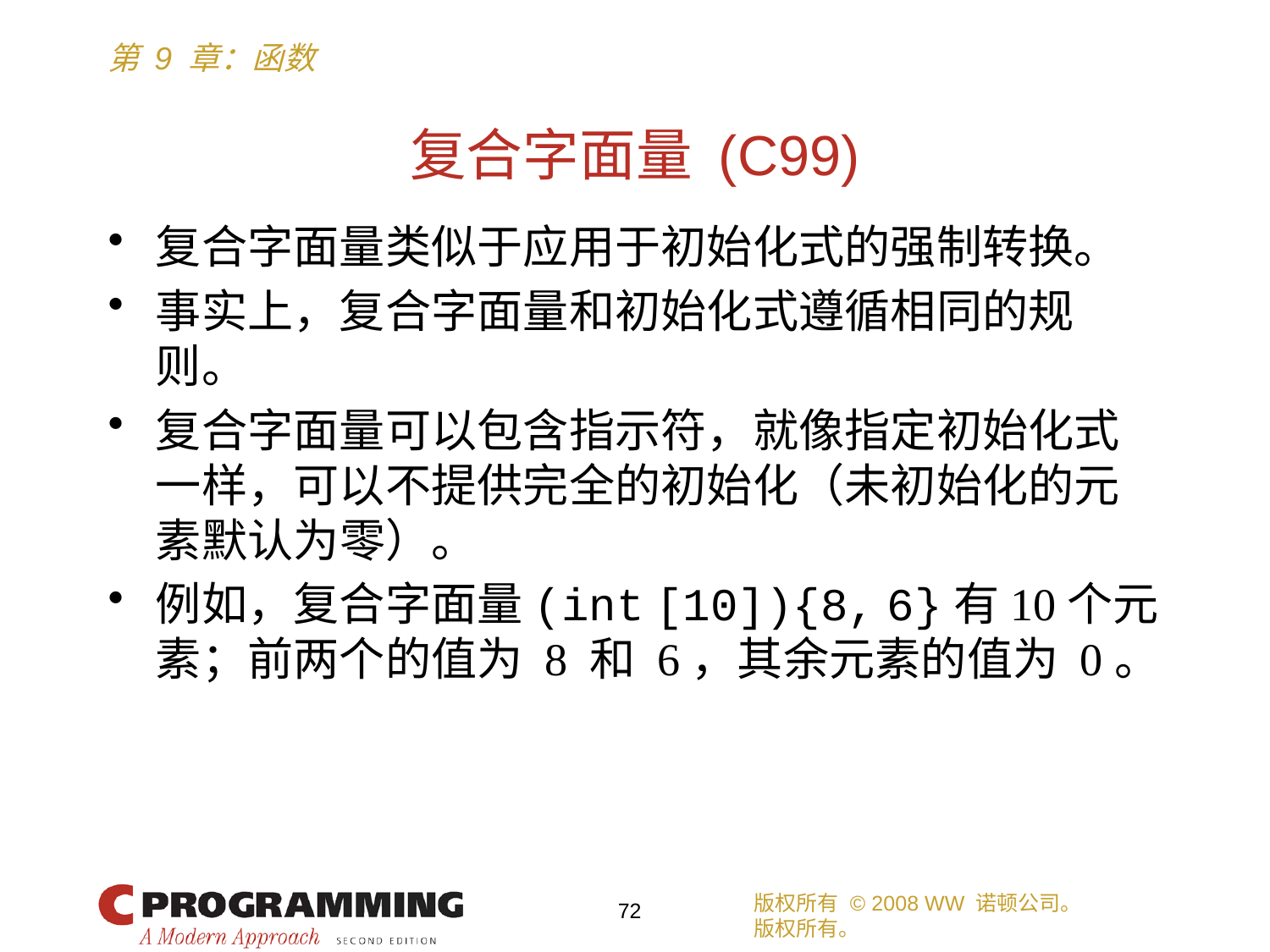

# 复合字面量 (C99)
复合字面量类似于应用于初始化式的强制转换。
事实上，复合字面量和初始化式遵循相同的规则。
复合字面量可以包含指示符，就像指定初始化式一样，可以不提供完全的初始化（未初始化的元素默认为零）。
例如，复合字面量(int [10]){8, 6}有10个元素；前两个的值为 8 和 6，其余元素的值为 0。
版权所有 © 2008 WW 诺顿公司。
版权所有。
72